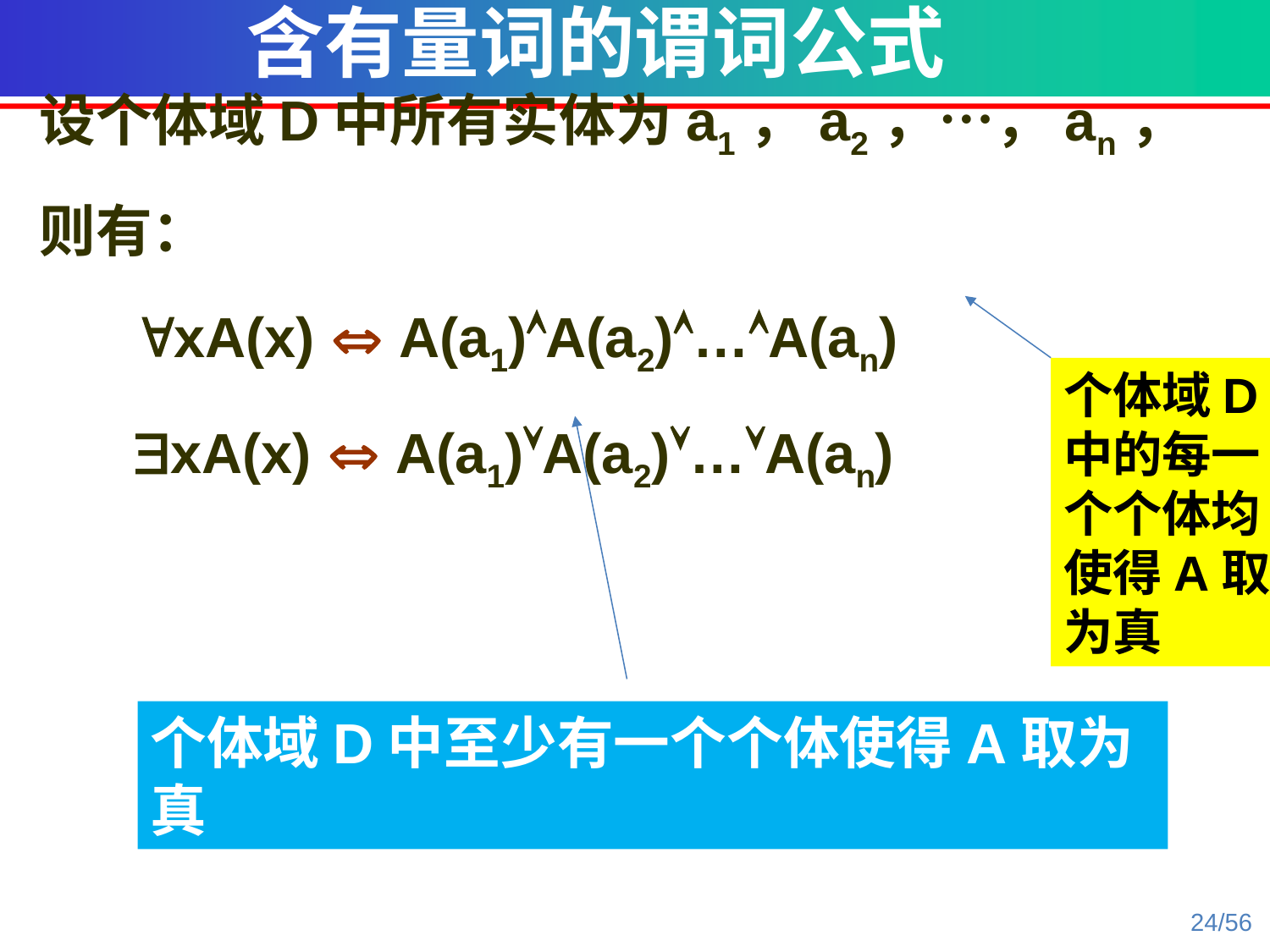

含有量词的谓词公式
设个体域D中所有实体为a1，a2，…，an，则有：
      ∀xA(x) ⇔ A(a1)∧A(a2)∧…∧A(an)
      ∃xA(x) ⇔ A(a1)∨A(a2)∨…∨A(an)
个体域D中的每一个个体均使得A取为真
个体域D中至少有一个个体使得A取为真
24/56